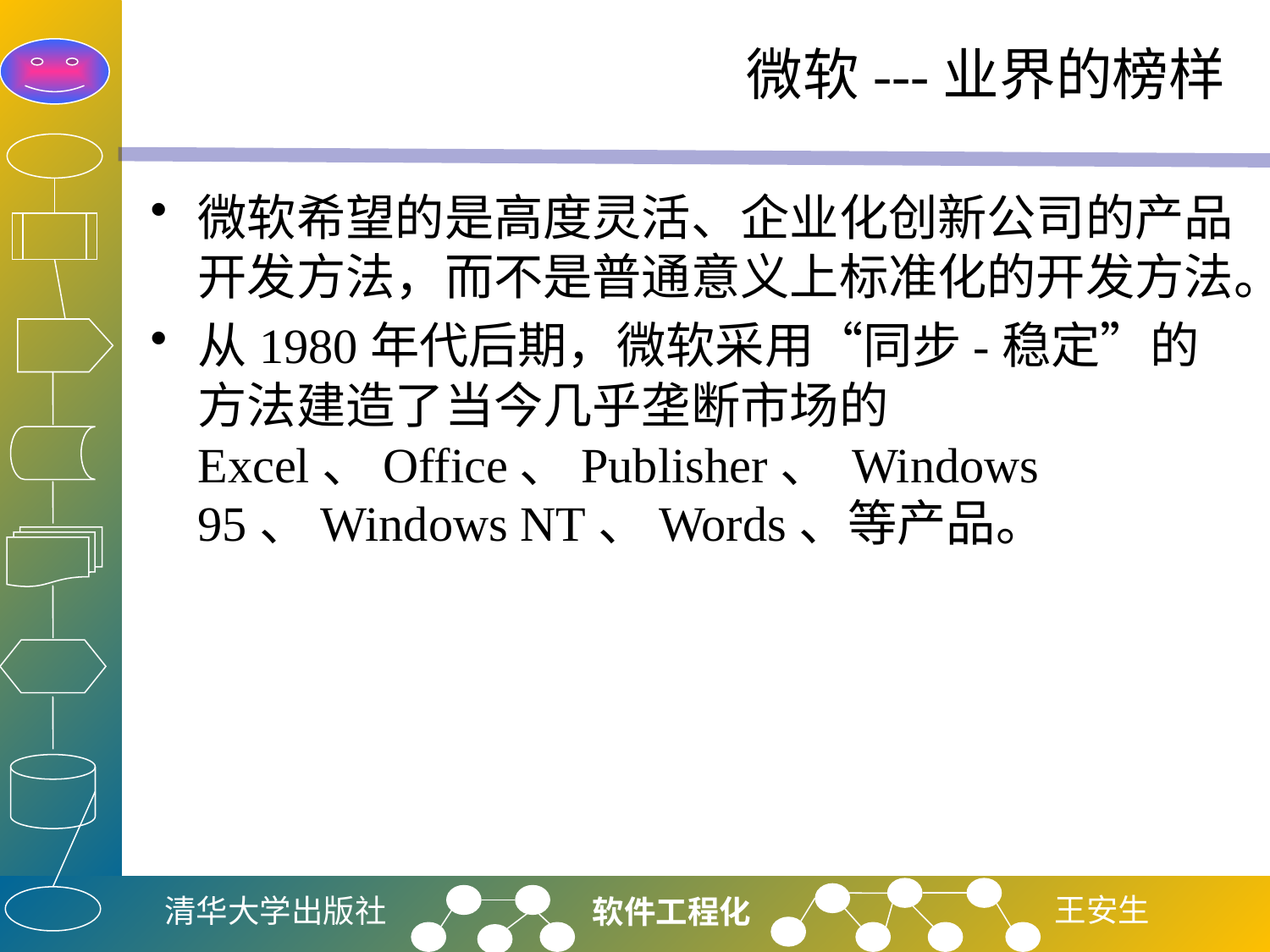

# 微软---业界的榜样
微软希望的是高度灵活、企业化创新公司的产品开发方法，而不是普通意义上标准化的开发方法。
从1980年代后期，微软采用“同步-稳定”的方法建造了当今几乎垄断市场的Excel、Office、Publisher、 Windows 95、Windows NT、Words、等产品。